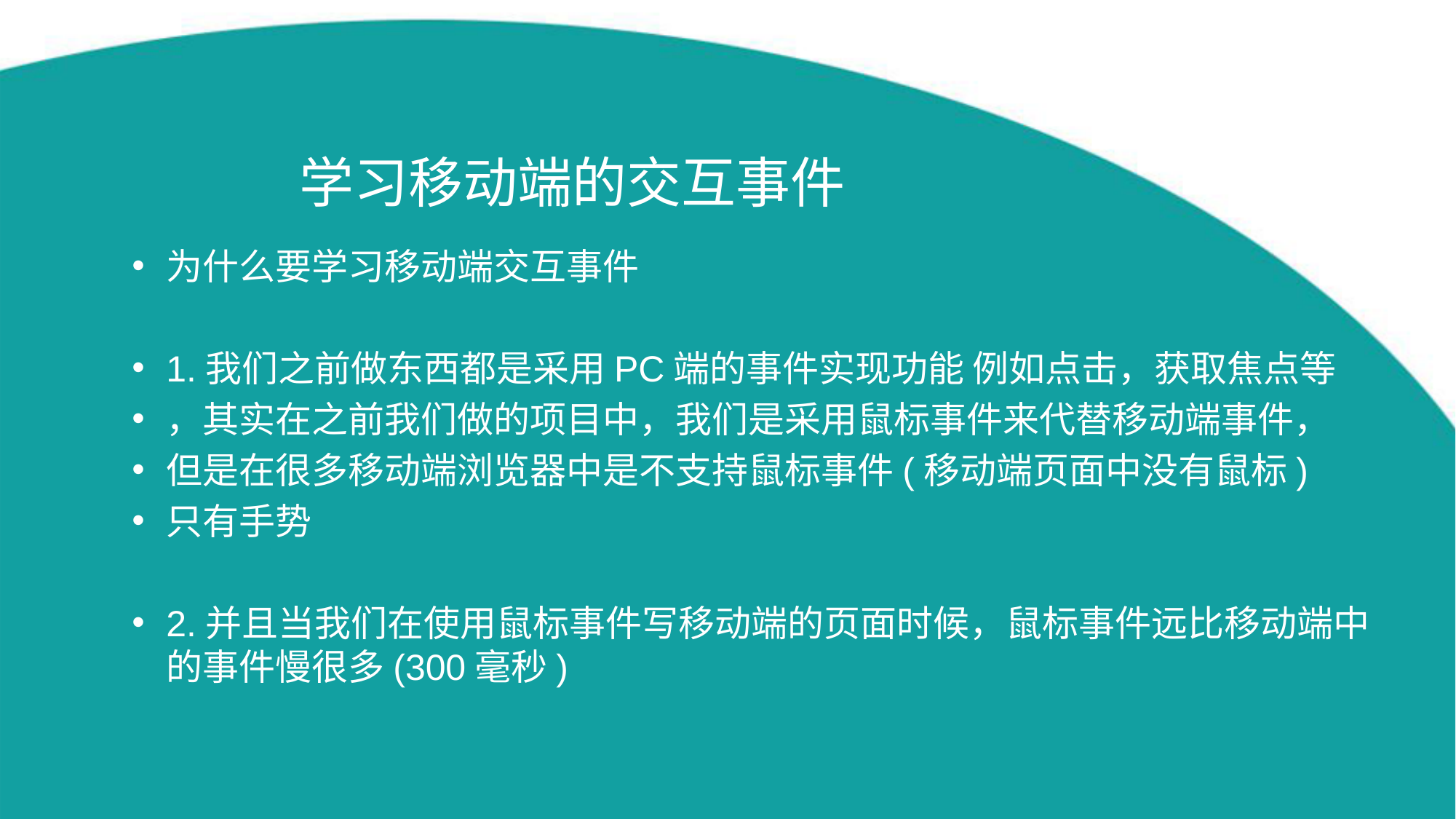

# 学习移动端的交互事件
为什么要学习移动端交互事件

1.我们之前做东西都是采用PC端的事件实现功能 例如点击，获取焦点等
，其实在之前我们做的项目中，我们是采用鼠标事件来代替移动端事件，
但是在很多移动端浏览器中是不支持鼠标事件(移动端页面中没有鼠标)
只有手势

2.并且当我们在使用鼠标事件写移动端的页面时候，鼠标事件远比移动端中的事件慢很多(300毫秒)